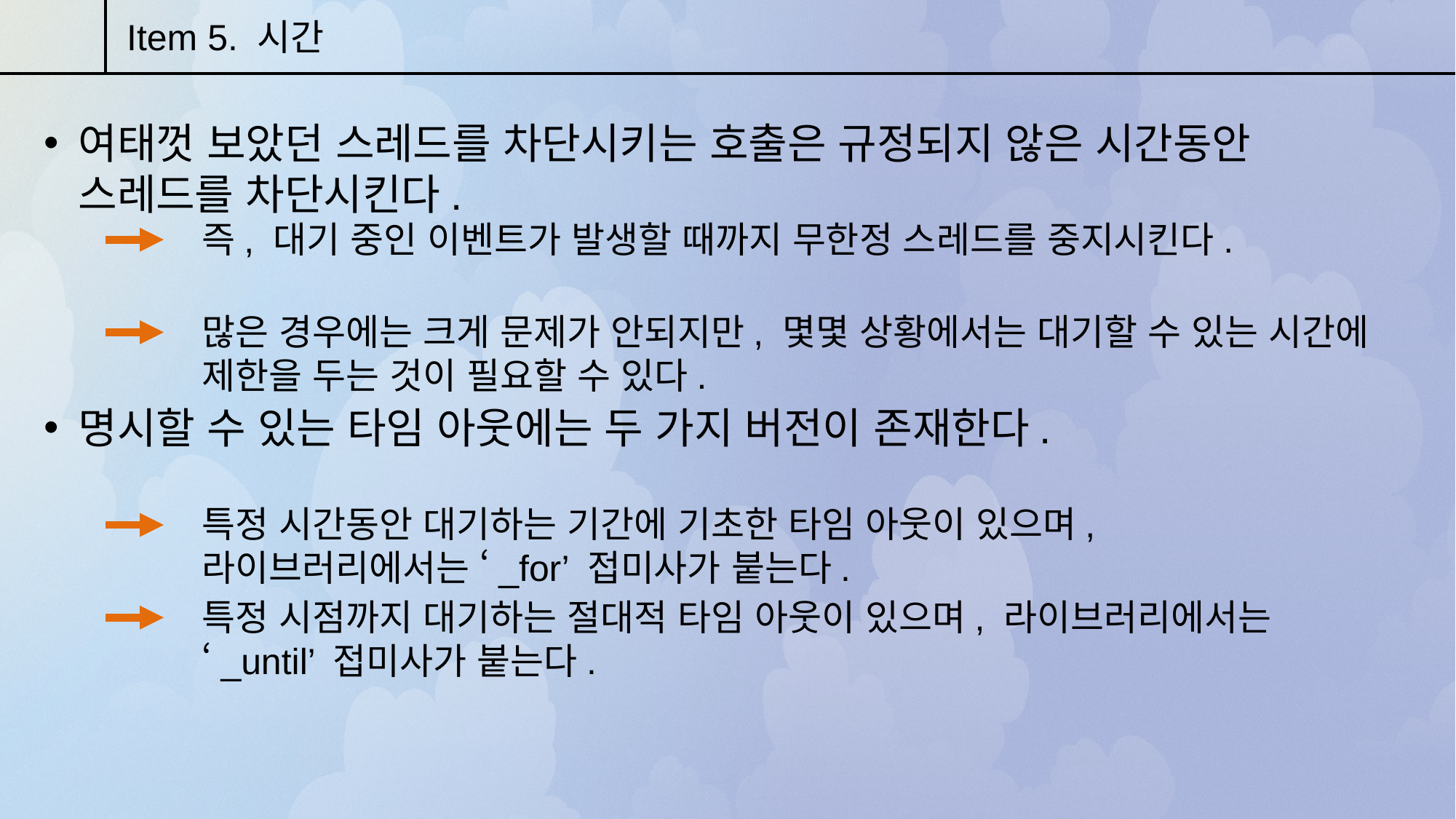

Item 5. 시간
여태껏 보았던 스레드를 차단시키는 호출은 규정되지 않은 시간동안 스레드를 차단시킨다.
즉, 대기 중인 이벤트가 발생할 때까지 무한정 스레드를 중지시킨다.
많은 경우에는 크게 문제가 안되지만, 몇몇 상황에서는 대기할 수 있는 시간에 제한을 두는 것이 필요할 수 있다.
명시할 수 있는 타임 아웃에는 두 가지 버전이 존재한다.
특정 시간동안 대기하는 기간에 기초한 타임 아웃이 있으며, 라이브러리에서는 ‘_for’ 접미사가 붙는다.
특정 시점까지 대기하는 절대적 타임 아웃이 있으며, 라이브러리에서는 ‘_until’ 접미사가 붙는다.